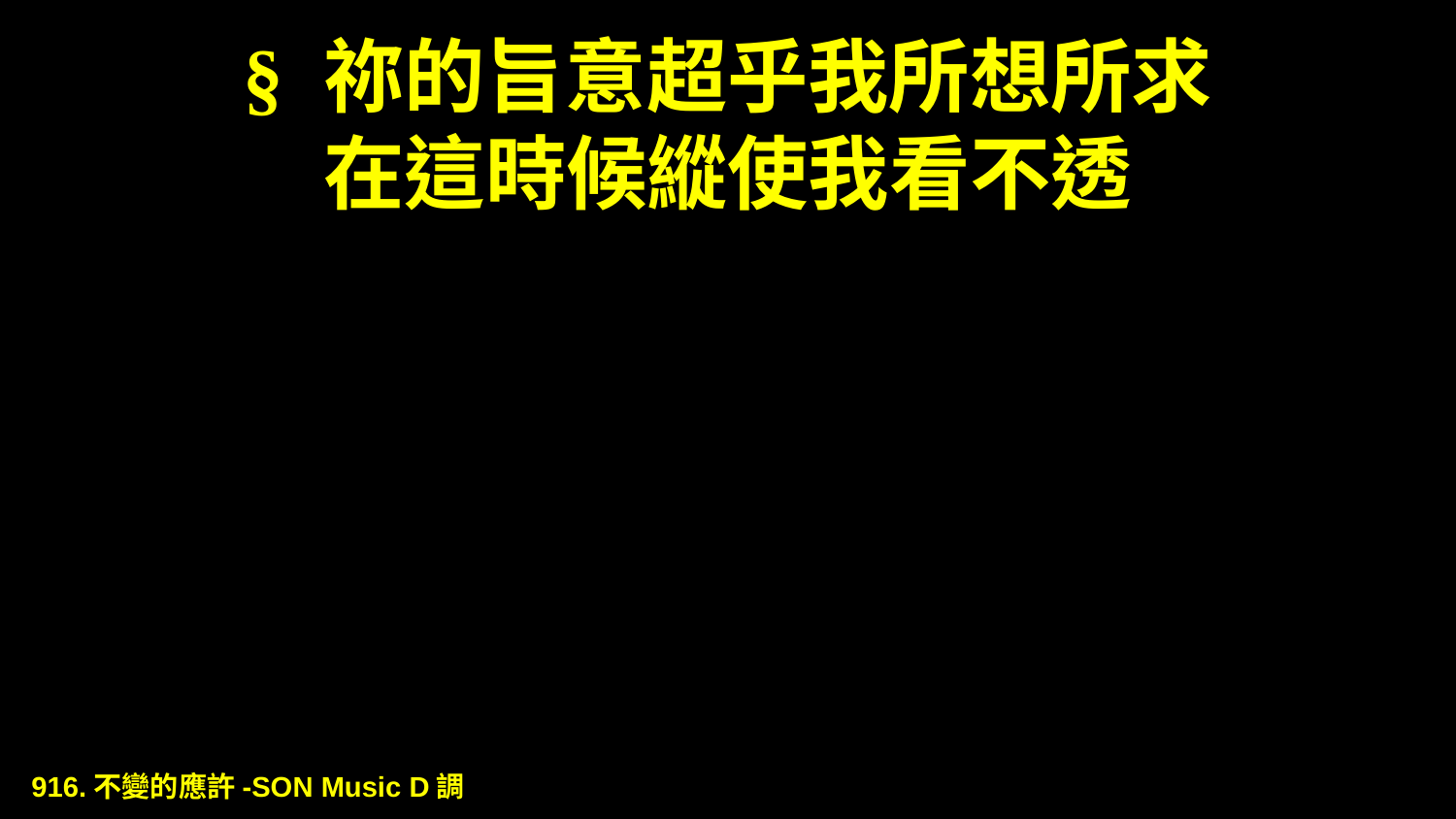

# § 祢的旨意超乎我所想所求 在這時候縱使我看不透
916.不變的應許-SON Music D調